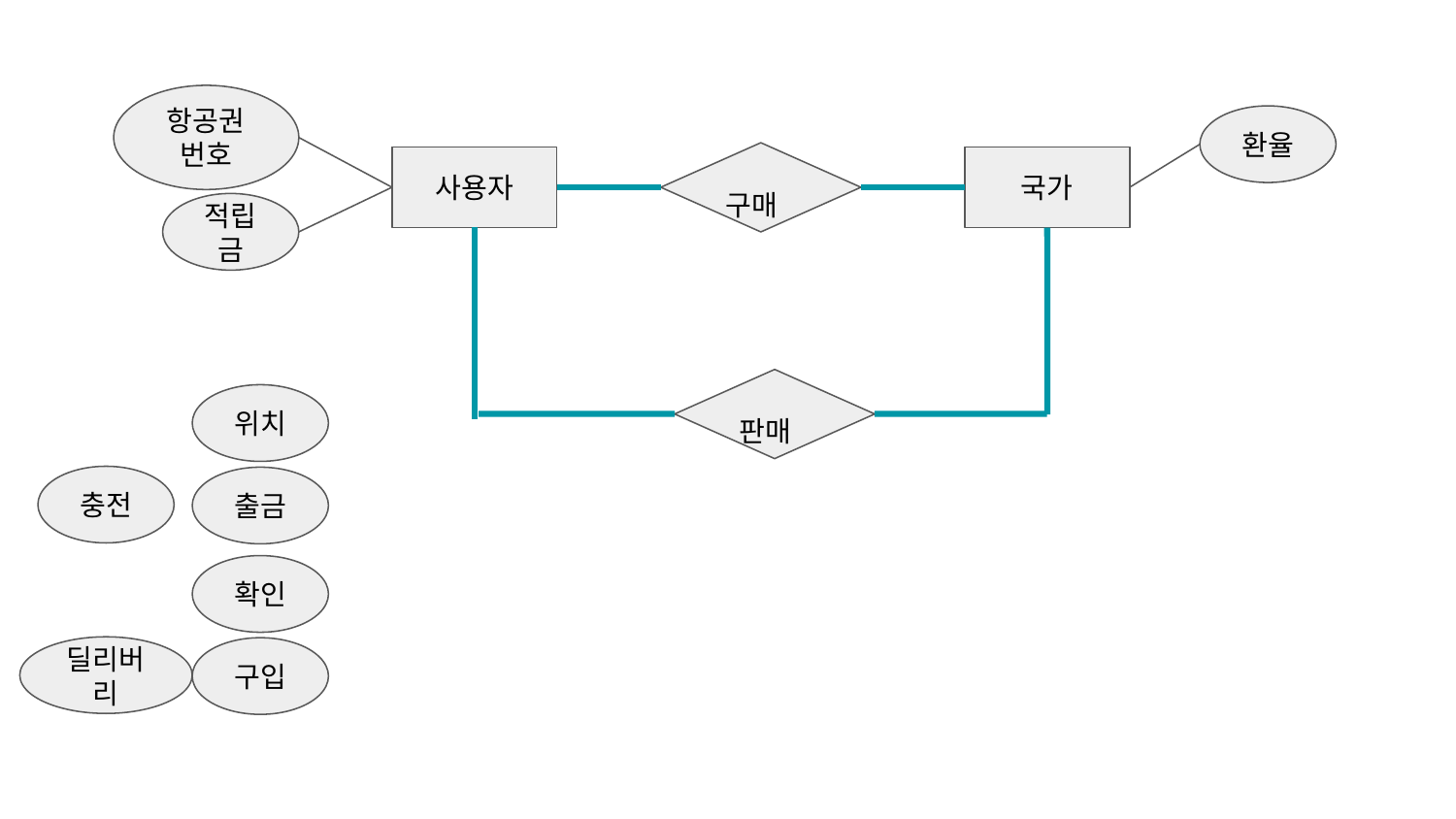

항공권번호
환율
  구매
사용자
국가
적립금
  판매
위치
충전
출금
확인
딜리버리
구입